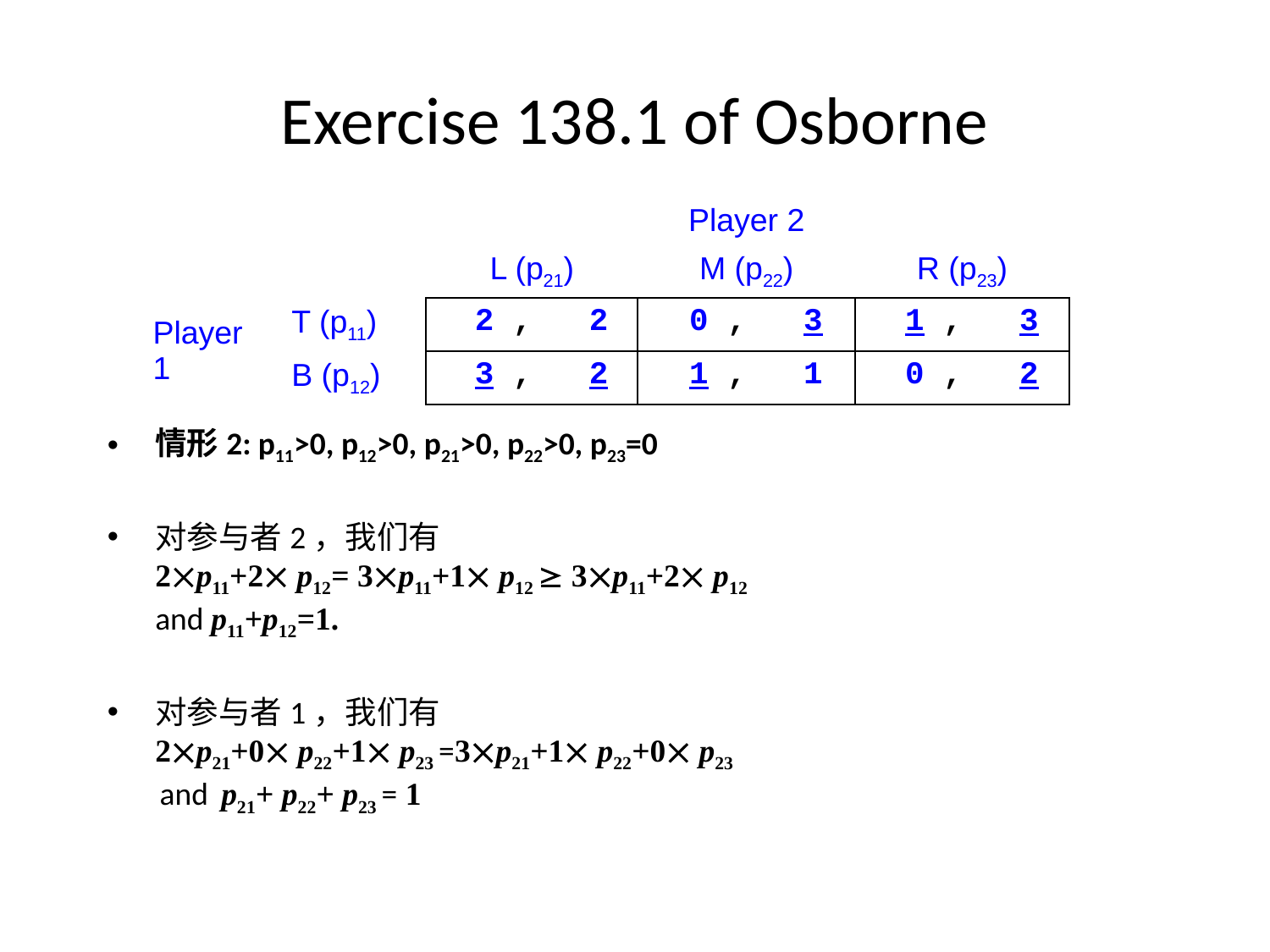

# Exercise 138.1 of Osborne
|  |  |  | Player 2 |  |
| --- | --- | --- | --- | --- |
|  |  | L (p21) | M (p22) | R (p23) |
| Player 1 | T (p11) | 2 , 2 | 0 , 3 | 1 , 3 |
|  | B (p12) | 3 , 2 | 1 , 1 | 0 , 2 |
情形2: p11>0, p12>0, p21>0, p22>0, p23=0

对参与者2，我们有
2×p11+2× p12= 3×p11+1× p12 ≥ 3×p11+2× p12
and p11+p12=1.

对参与者1，我们有
2×p21+0× p22+1× p23 =3×p21+1× p22+0× p23
 and  p21+ p22+ p23 = 1